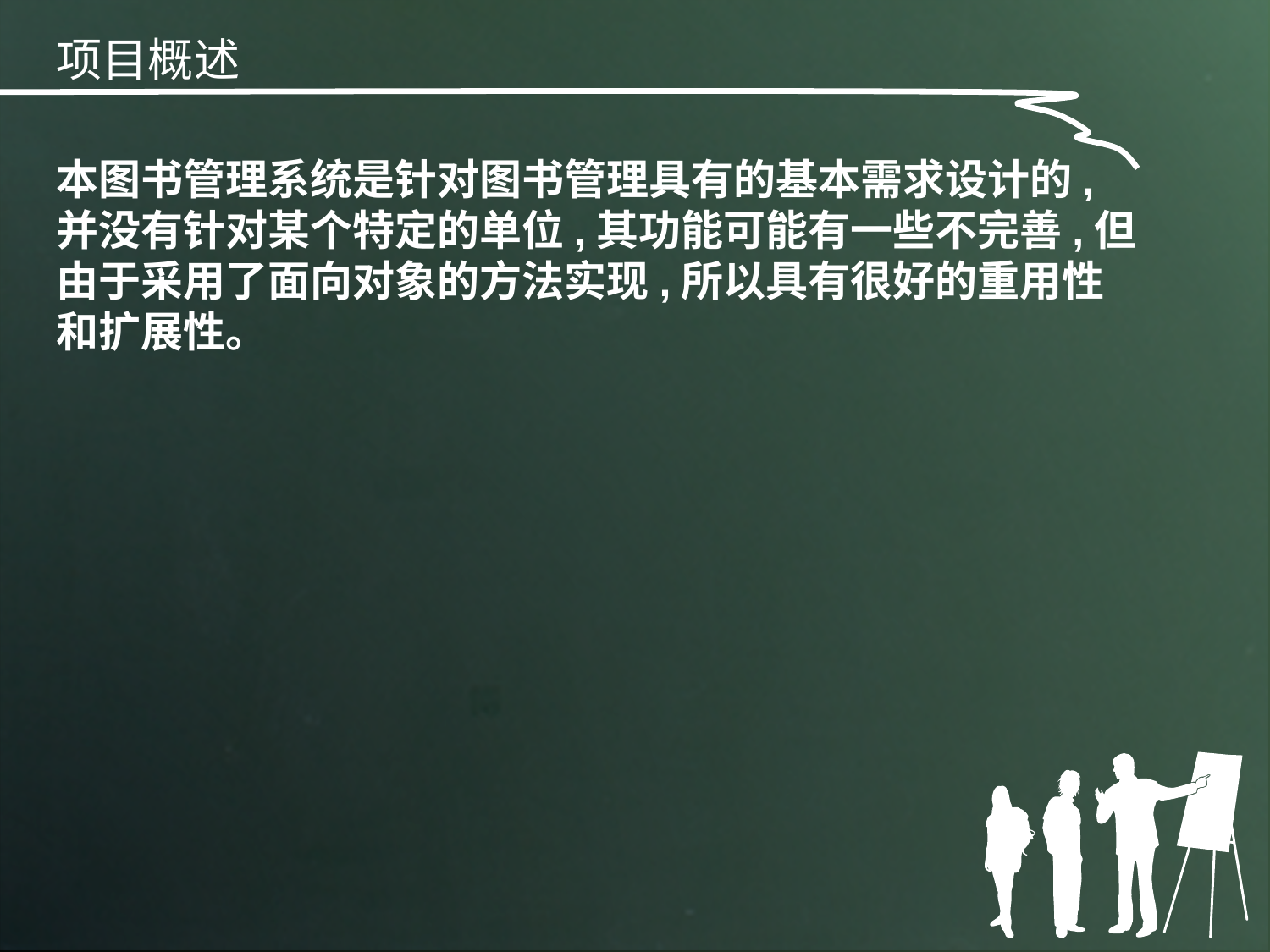

# 项目概述

本图书管理系统是针对图书管理具有的基本需求设计的,并没有针对某个特定的单位,其功能可能有一些不完善,但由于采用了面向对象的方法实现,所以具有很好的重用性和扩展性。